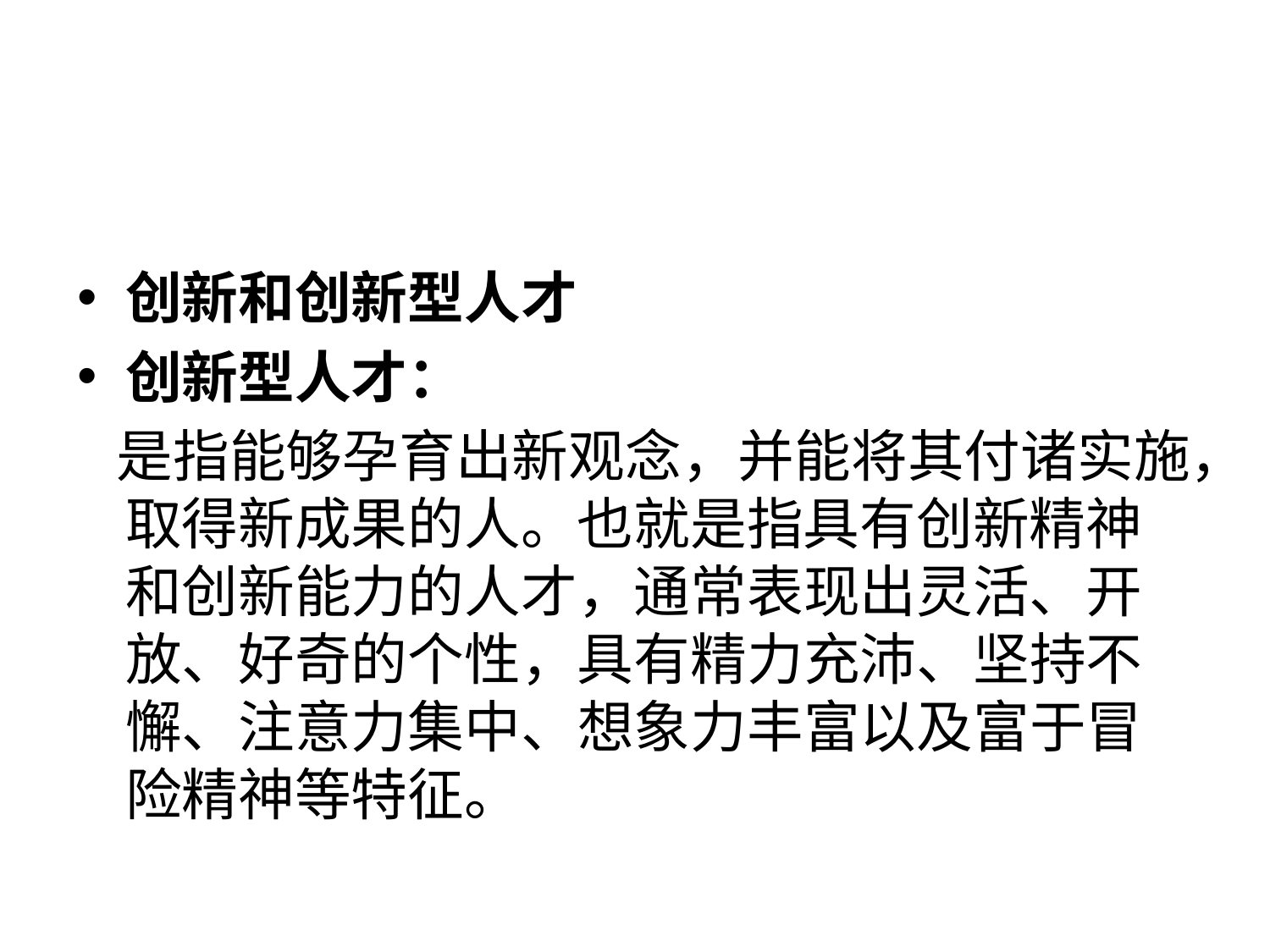

创新和创新型人才
创新型人才：
  是指能够孕育出新观念，并能将其付诸实施，取得新成果的人。也就是指具有创新精神和创新能力的人才，通常表现出灵活、开放、好奇的个性，具有精力充沛、坚持不懈、注意力集中、想象力丰富以及富于冒险精神等特征。